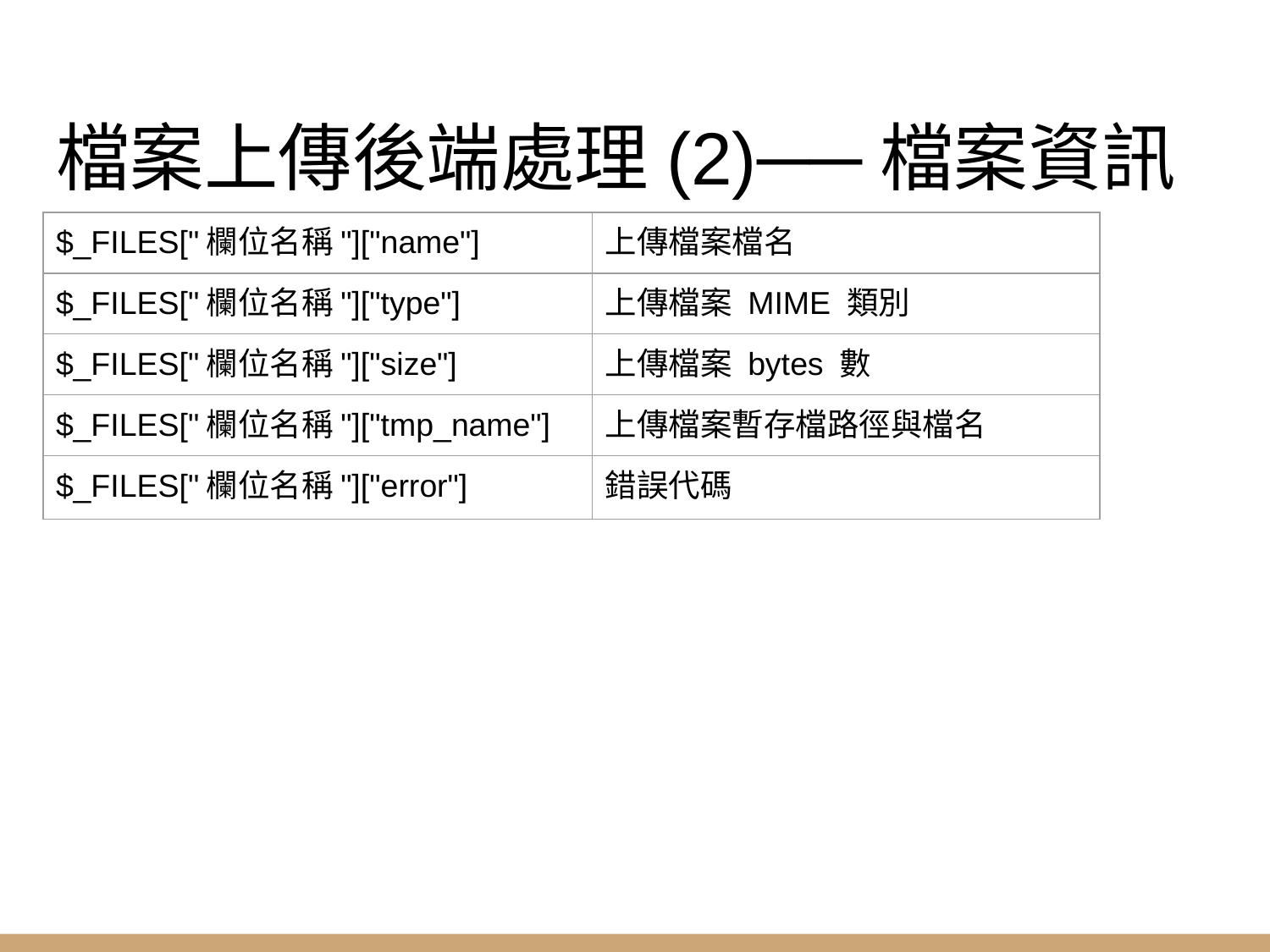

# 檔案上傳後端處理(2)──檔案資訊
| $\_FILES["欄位名稱"]["name"] | 上傳檔案檔名 |
| --- | --- |
| $\_FILES["欄位名稱"]["type"] | 上傳檔案 MIME 類別 |
| $\_FILES["欄位名稱"]["size"] | 上傳檔案 bytes 數 |
| $\_FILES["欄位名稱"]["tmp\_name"] | 上傳檔案暫存檔路徑與檔名 |
| $\_FILES["欄位名稱"]["error"] | 錯誤代碼 |